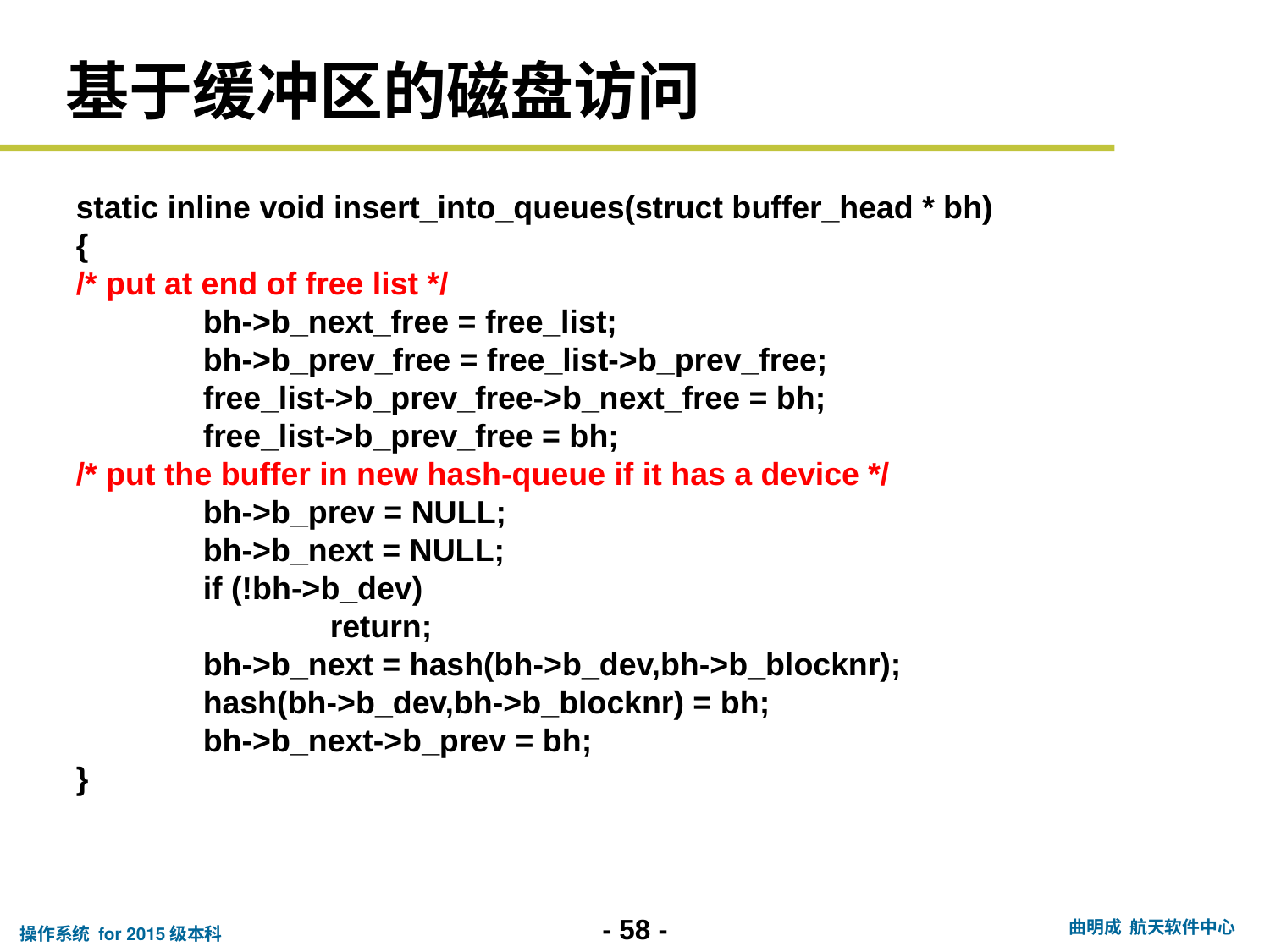

# 基于缓冲区的磁盘访问
static inline void insert_into_queues(struct buffer_head * bh)
{
/* put at end of free list */
	bh->b_next_free = free_list;
	bh->b_prev_free = free_list->b_prev_free;
	free_list->b_prev_free->b_next_free = bh;
	free_list->b_prev_free = bh;
/* put the buffer in new hash-queue if it has a device */
	bh->b_prev = NULL;
	bh->b_next = NULL;
	if (!bh->b_dev)
		return;
	bh->b_next = hash(bh->b_dev,bh->b_blocknr);
	hash(bh->b_dev,bh->b_blocknr) = bh;
	bh->b_next->b_prev = bh;
}